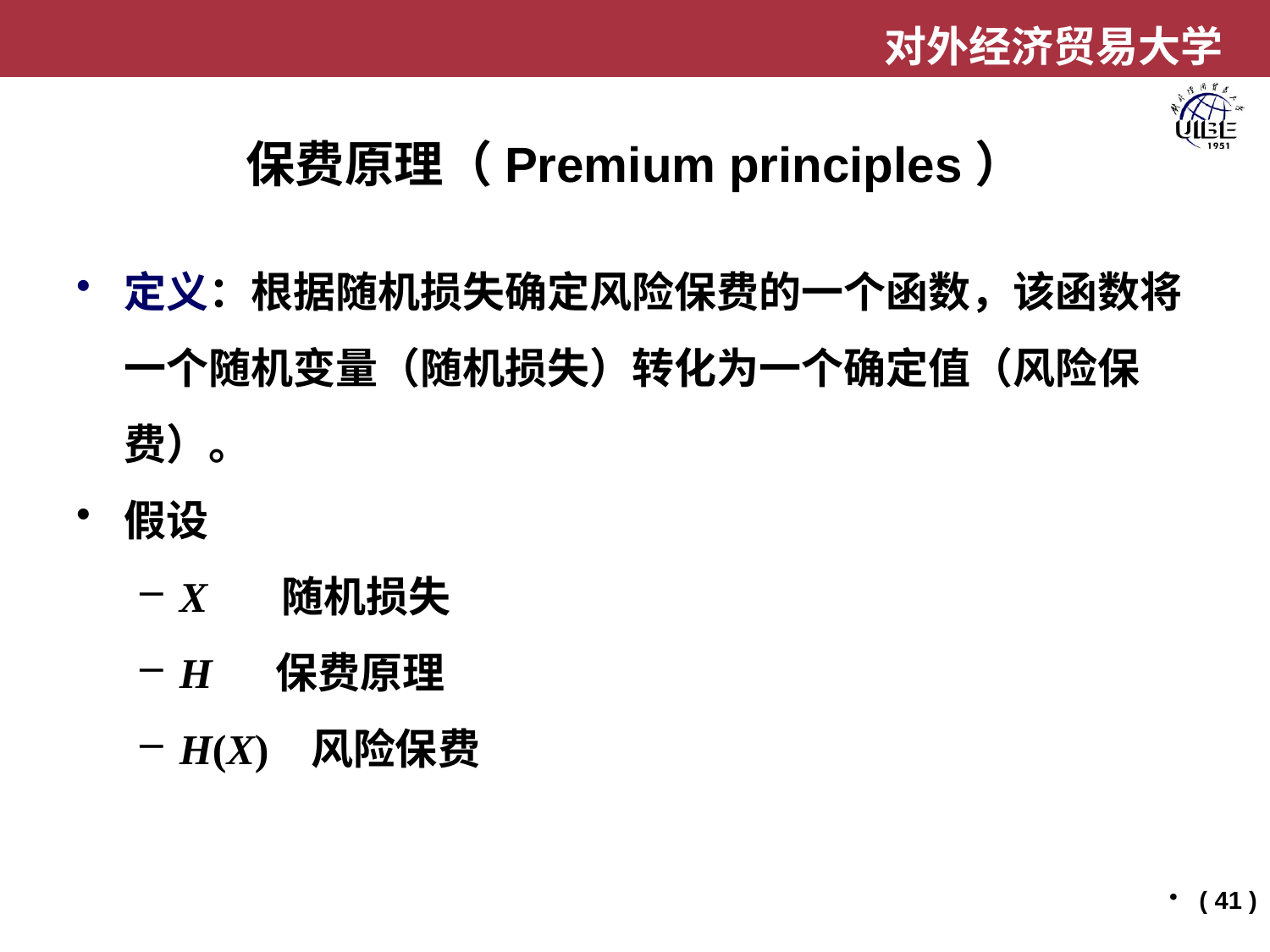

# 保费原理（Premium principles）
定义：根据随机损失确定风险保费的一个函数，该函数将一个随机变量（随机损失）转化为一个确定值（风险保费）。
假设
X      随机损失
H     保费原理
H(X)   风险保费
( 41 )